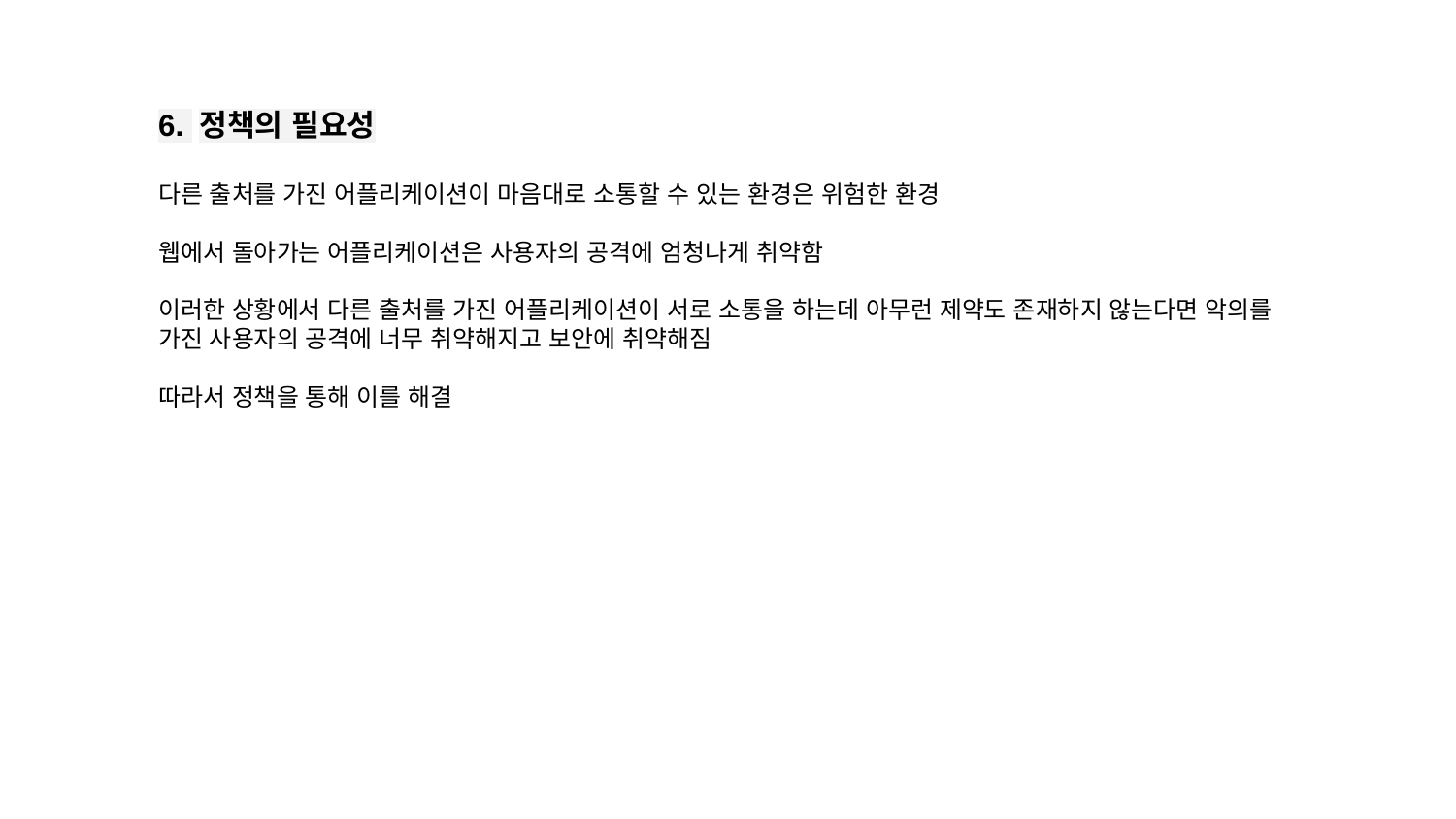

6. 정책의 필요성

다른 출처를 가진 어플리케이션이 마음대로 소통할 수 있는 환경은 위험한 환경

웹에서 돌아가는 어플리케이션은 사용자의 공격에 엄청나게 취약함

이러한 상황에서 다른 출처를 가진 어플리케이션이 서로 소통을 하는데 아무런 제약도 존재하지 않는다면 악의를 가진 사용자의 공격에 너무 취약해지고 보안에 취약해짐

따라서 정책을 통해 이를 해결